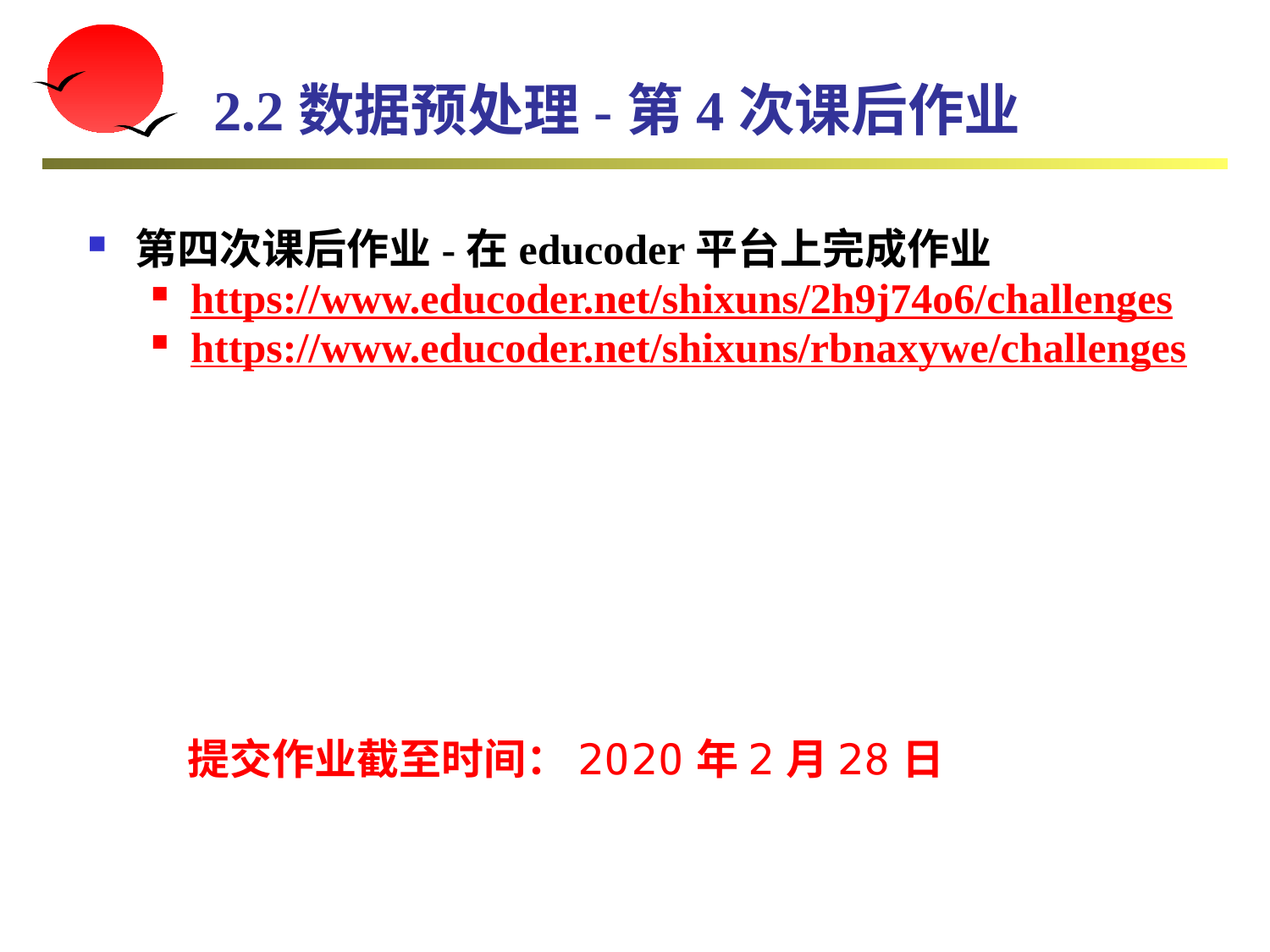

2.2数据预处理-第4次课后作业
第四次课后作业-在educoder平台上完成作业
https://www.educoder.net/shixuns/2h9j74o6/challenges
https://www.educoder.net/shixuns/rbnaxywe/challenges

提交作业截至时间：2020年2月28日